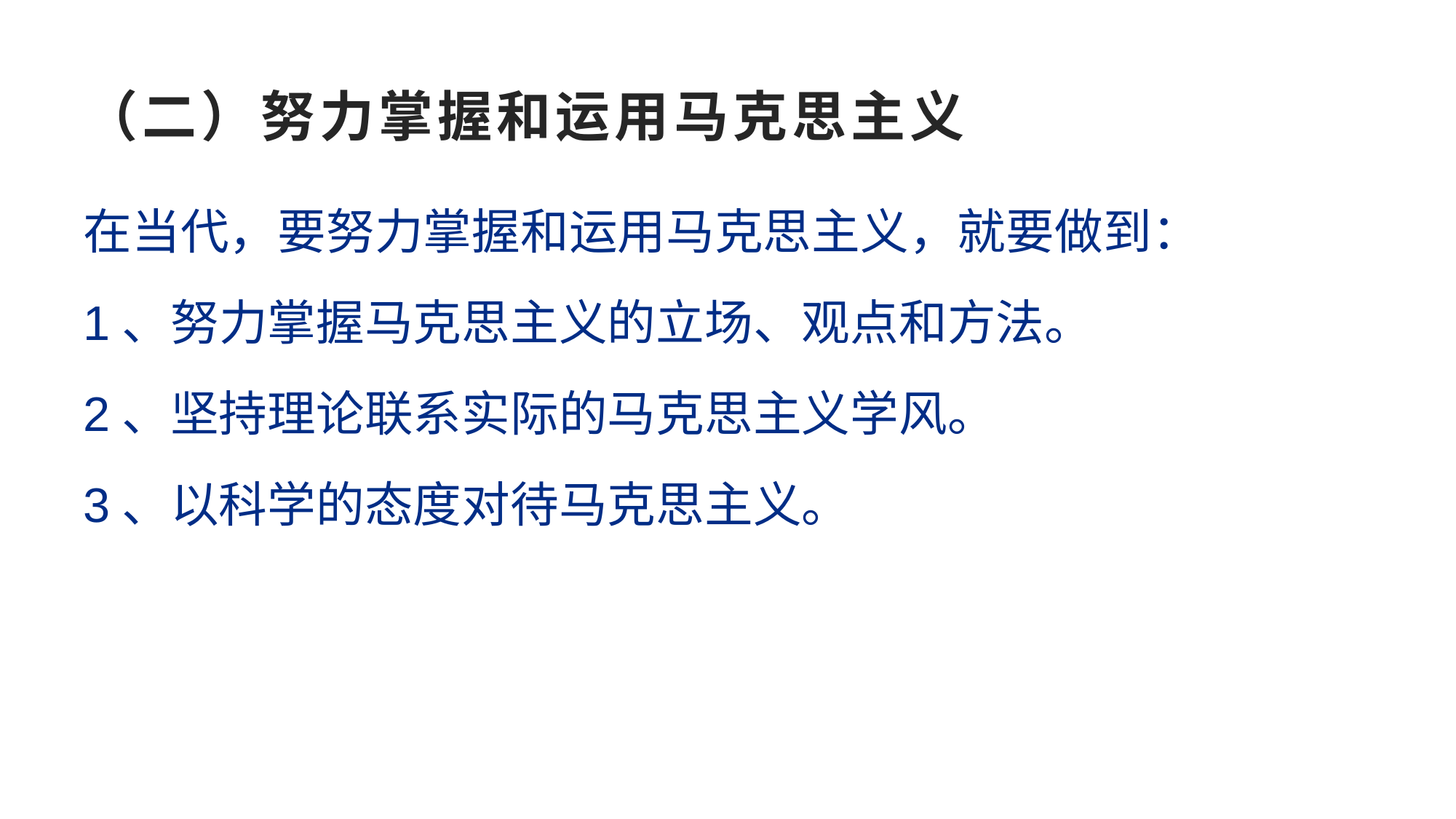

# （二）努力掌握和运用马克思主义
在当代，要努力掌握和运用马克思主义，就要做到：
1、努力掌握马克思主义的立场、观点和方法。
2、坚持理论联系实际的马克思主义学风。
3、以科学的态度对待马克思主义。